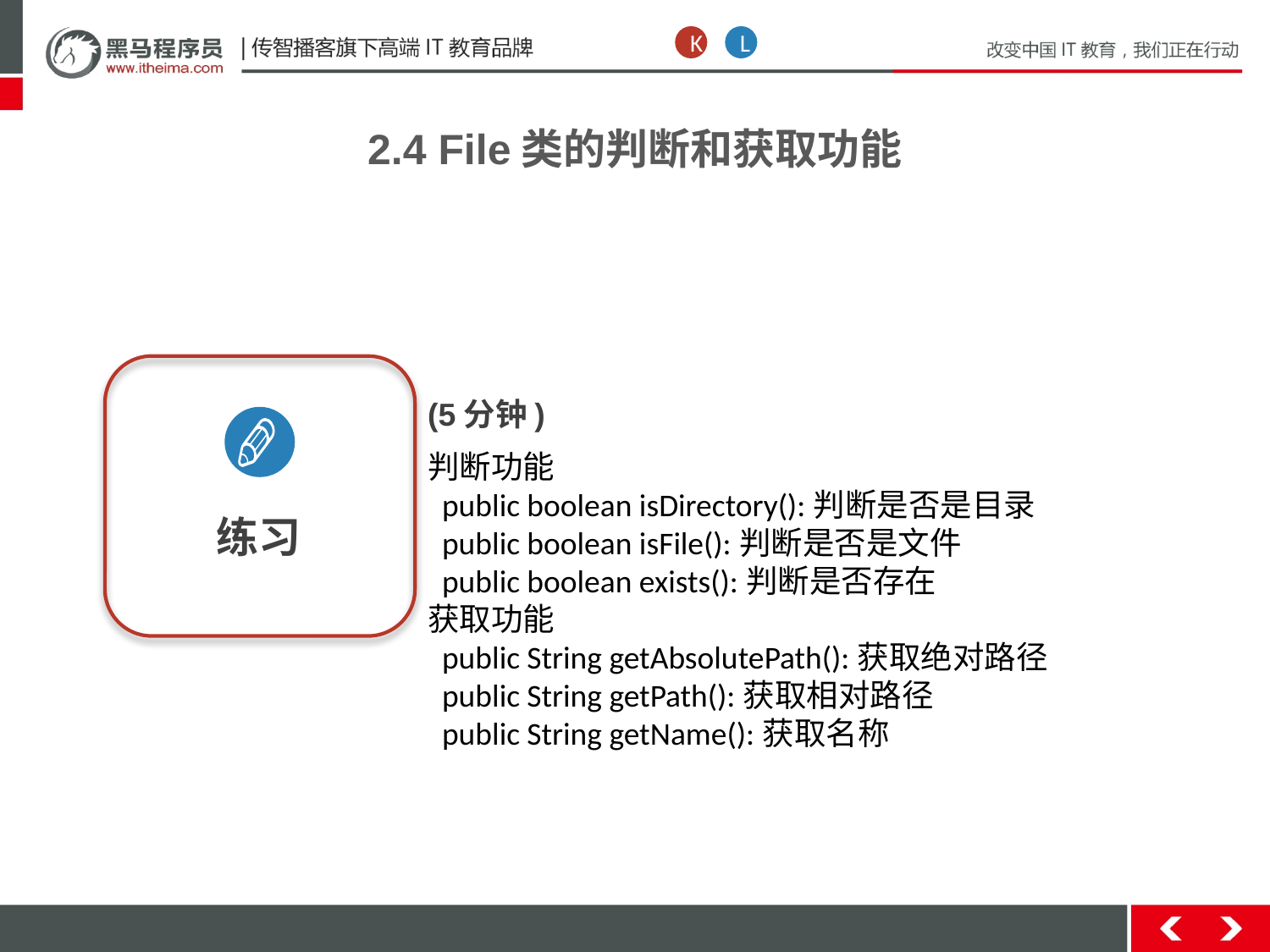

K
L
2.4 File类的判断和获取功能

练习
(5分钟)
判断功能
  public boolean isDirectory():判断是否是目录
  public boolean isFile():判断是否是文件
  public boolean exists():判断是否存在
获取功能
  public String getAbsolutePath():获取绝对路径
  public String getPath():获取相对路径
  public String getName():获取名称